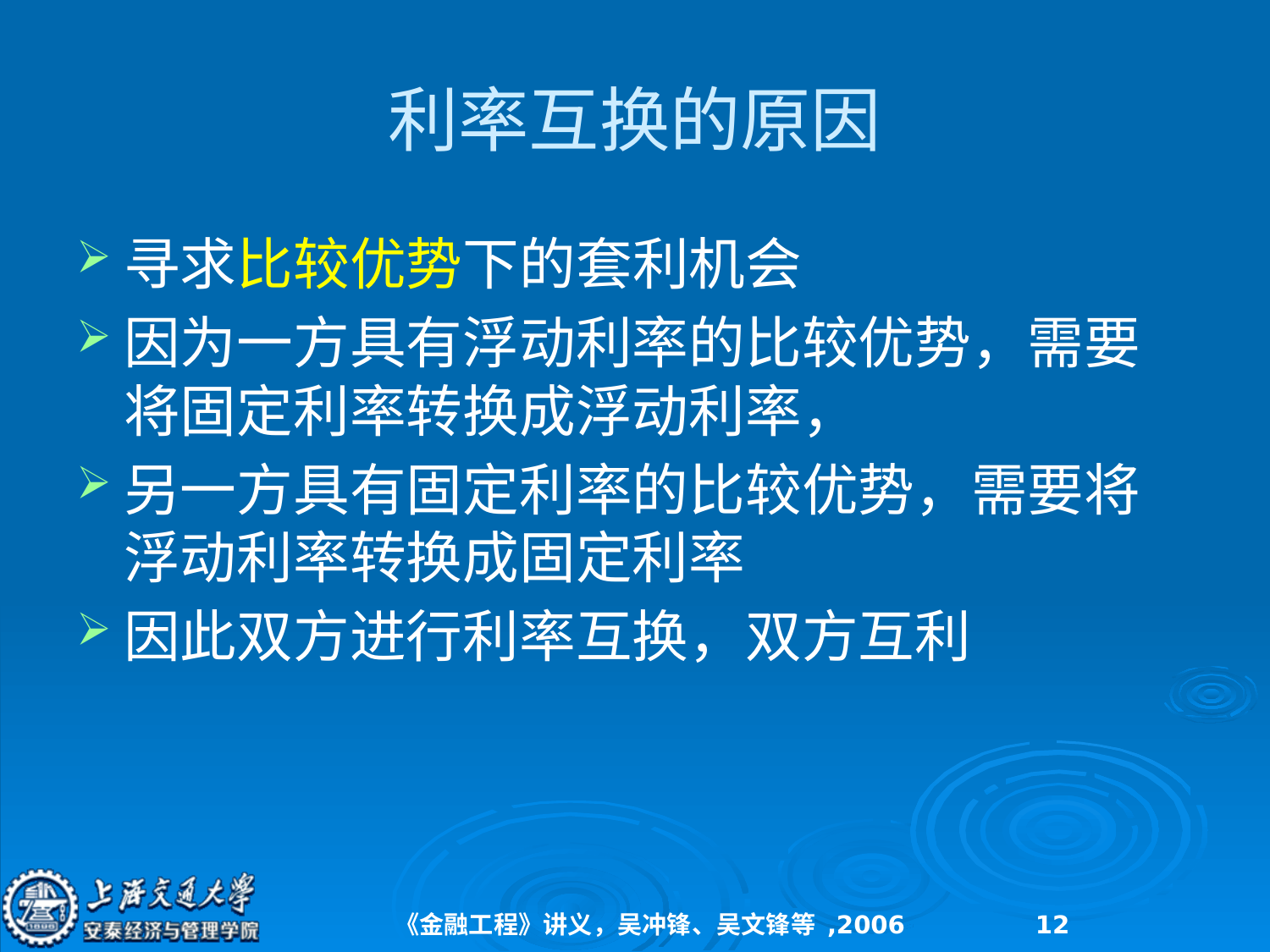

# 利率互换的原因
寻求比较优势下的套利机会
因为一方具有浮动利率的比较优势，需要将固定利率转换成浮动利率，
另一方具有固定利率的比较优势，需要将浮动利率转换成固定利率
因此双方进行利率互换，双方互利